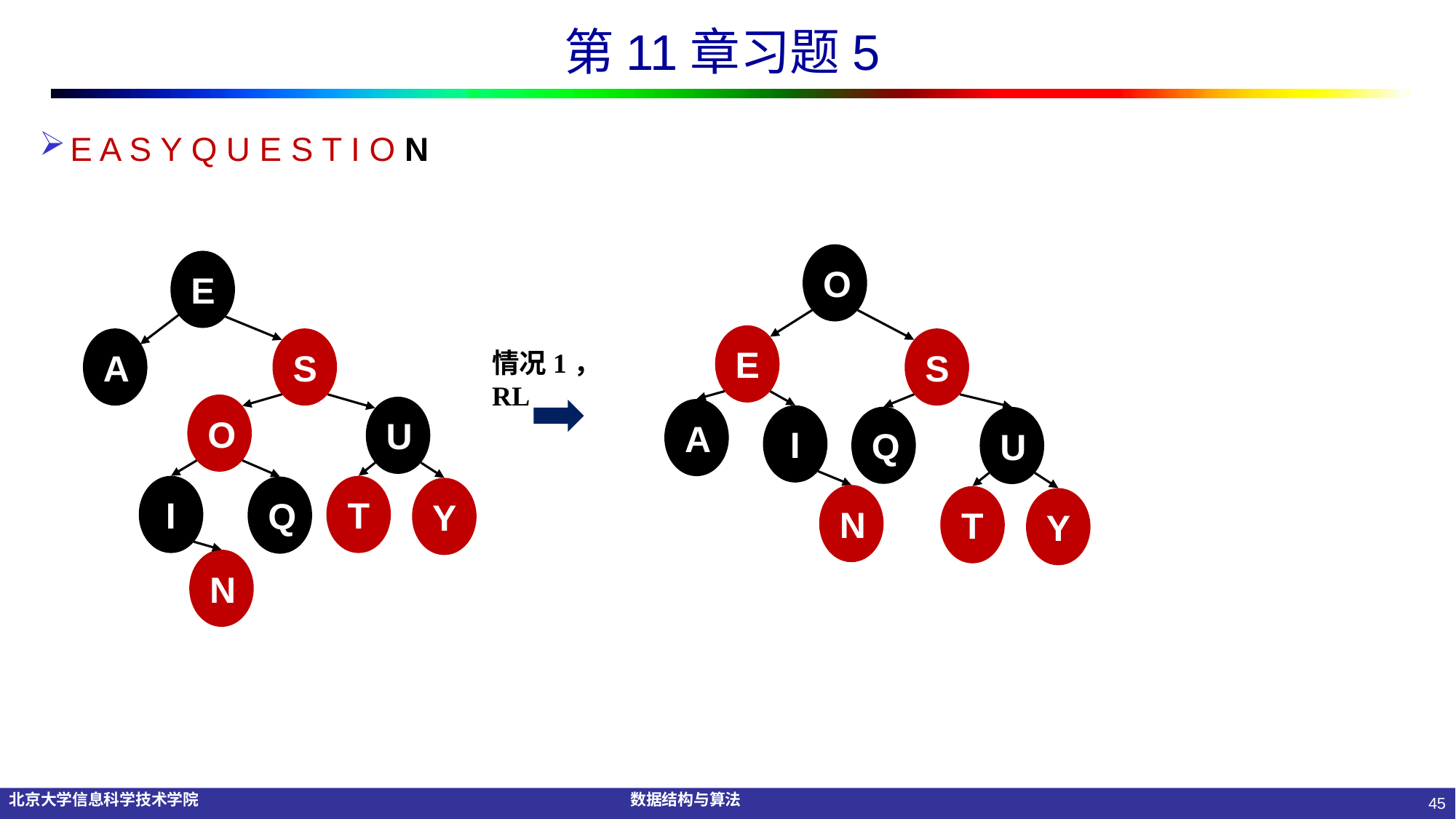

# 第11章习题5
E A S Y Q U E S T I O N
O
E
E
A
S
S
情况1，RL

O
U
A
I
Q
U
I
T
Q
Y
N
T
Y
N
45